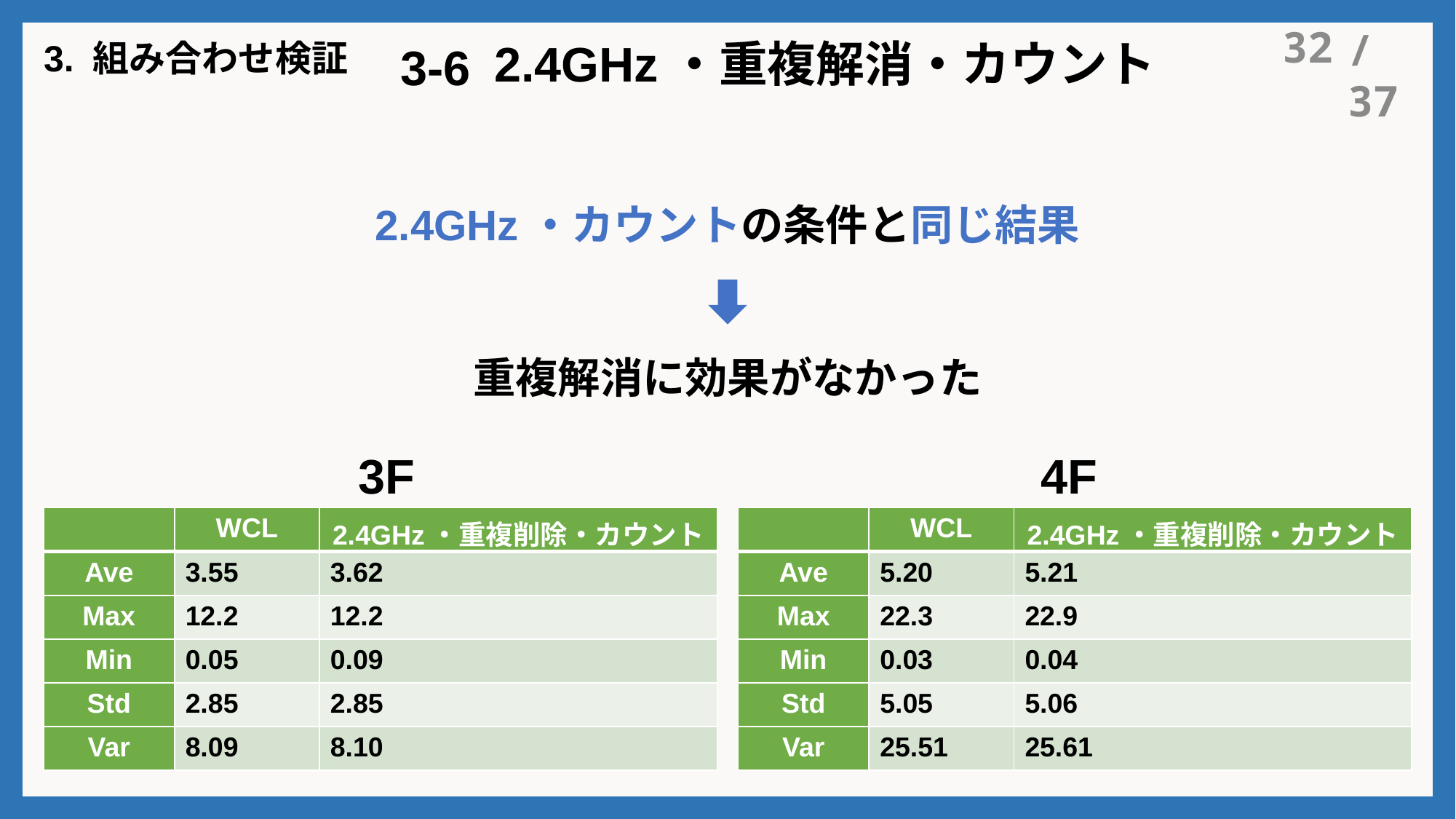

32
3-6
3. 組み合わせ検証
2.4GHz・重複解消・カウント
2.4GHz・カウントの条件と同じ結果

重複解消に効果がなかった

3F
4F
|  | WCL | 2.4GHz・重複削除・カウント |
| --- | --- | --- |
| Ave | 3.55 | 3.62 |
| Max | 12.2 | 12.2 |
| Min | 0.05 | 0.09 |
| Std | 2.85 | 2.85 |
| Var | 8.09 | 8.10 |
|  | WCL | 2.4GHz・重複削除・カウント |
| --- | --- | --- |
| Ave | 5.20 | 5.21 |
| Max | 22.3 | 22.9 |
| Min | 0.03 | 0.04 |
| Std | 5.05 | 5.06 |
| Var | 25.51 | 25.61 |